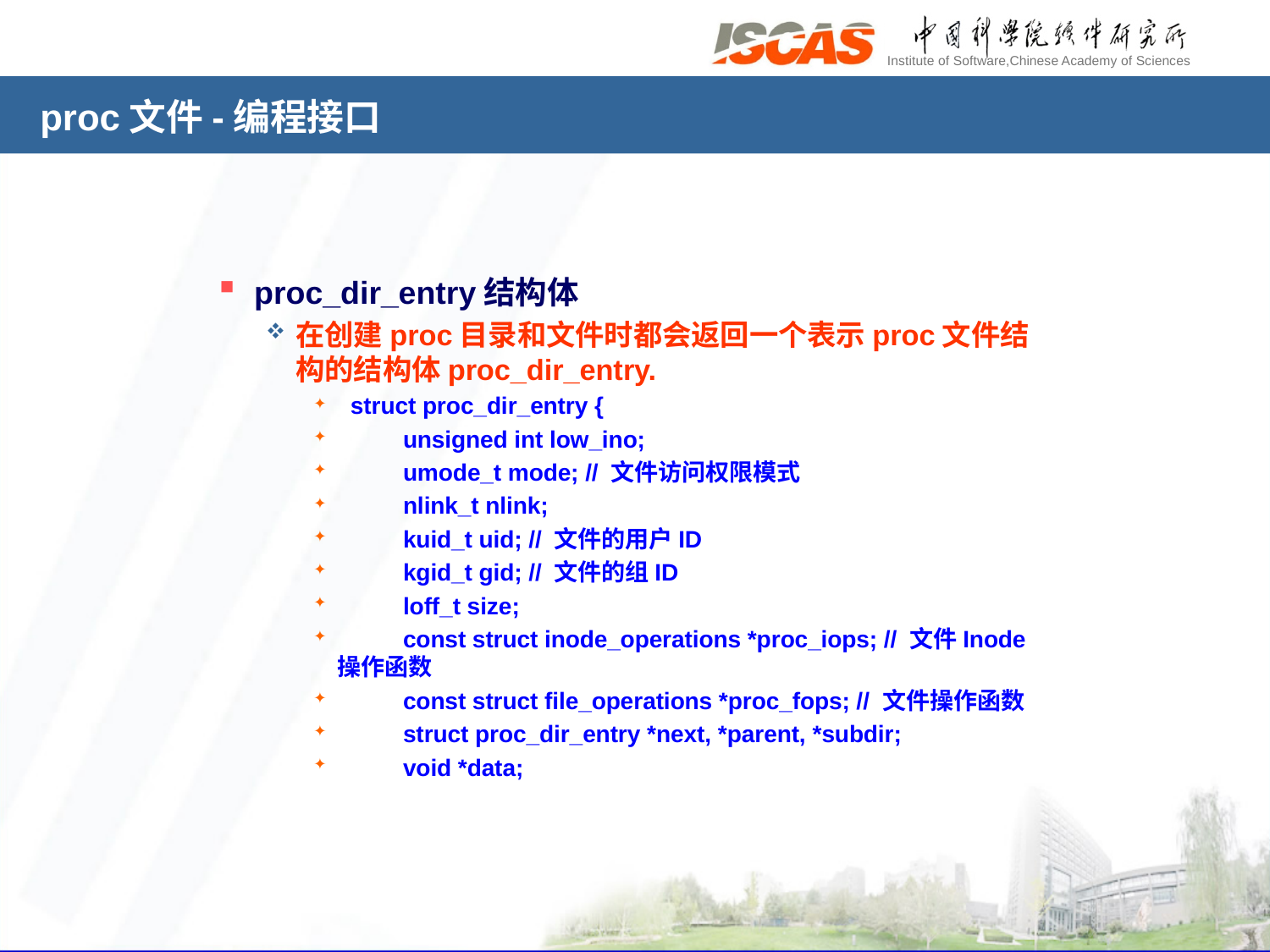

# proc文件-编程接口
proc_dir_entry结构体
在创建proc目录和文件时都会返回一个表示proc文件结构的结构体proc_dir_entry.
  struct proc_dir_entry {
          unsigned int low_ino;
          umode_t mode; // 文件访问权限模式
          nlink_t nlink;
          kuid_t uid; // 文件的用户ID
          kgid_t gid; // 文件的组ID
          loff_t size;
          const struct inode_operations *proc_iops; // 文件Inode操作函数
          const struct file_operations *proc_fops; // 文件操作函数
          struct proc_dir_entry *next, *parent, *subdir;
          void *data;